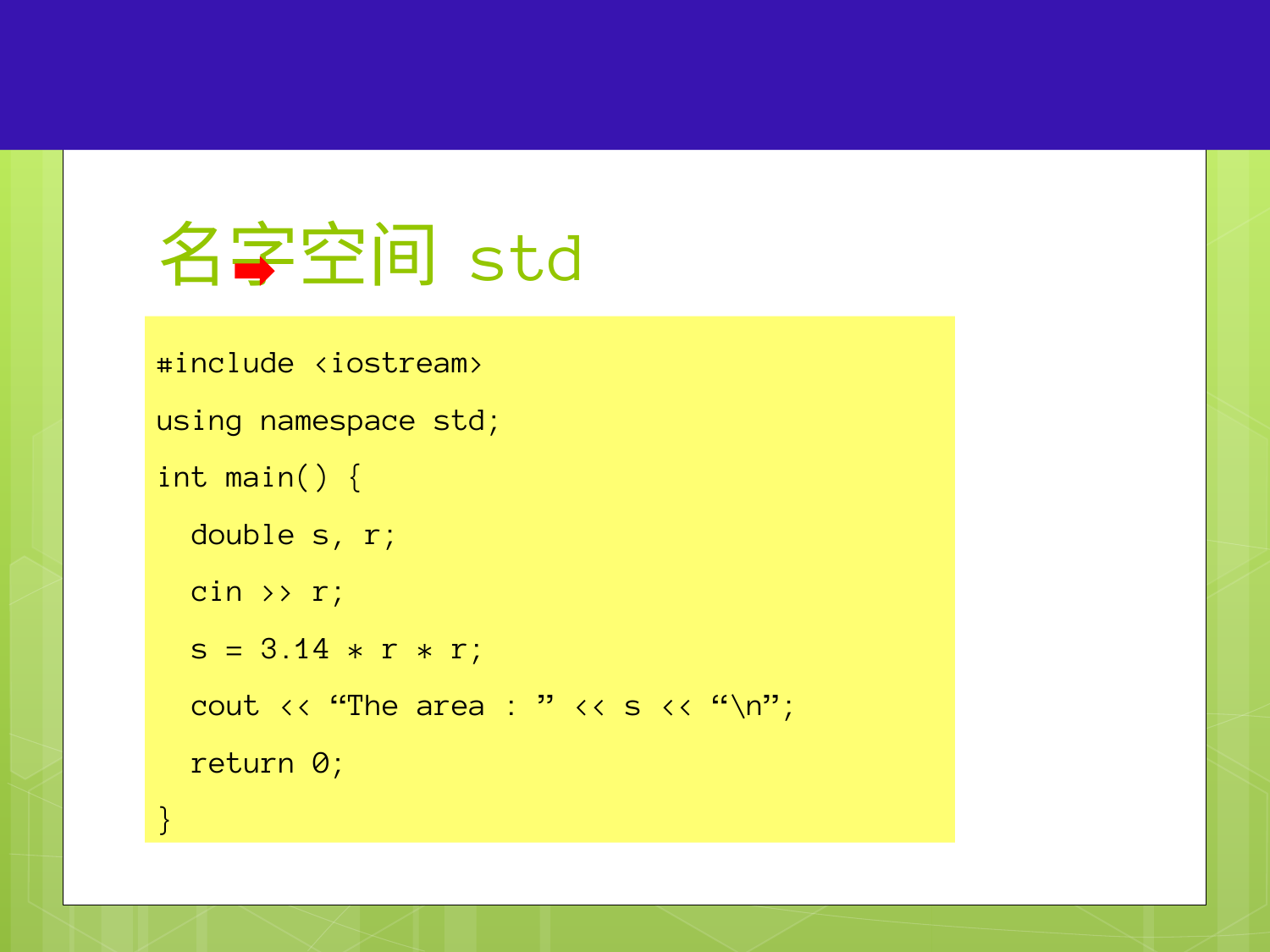

10
# 名字空间 std

#include <iostream>
using namespace std;
int main() {
  double s, r;
  cin >> r;
  s = 3.14 * r * r;
  cout << “The area : ” << s << “\n”;
  return 0;
}